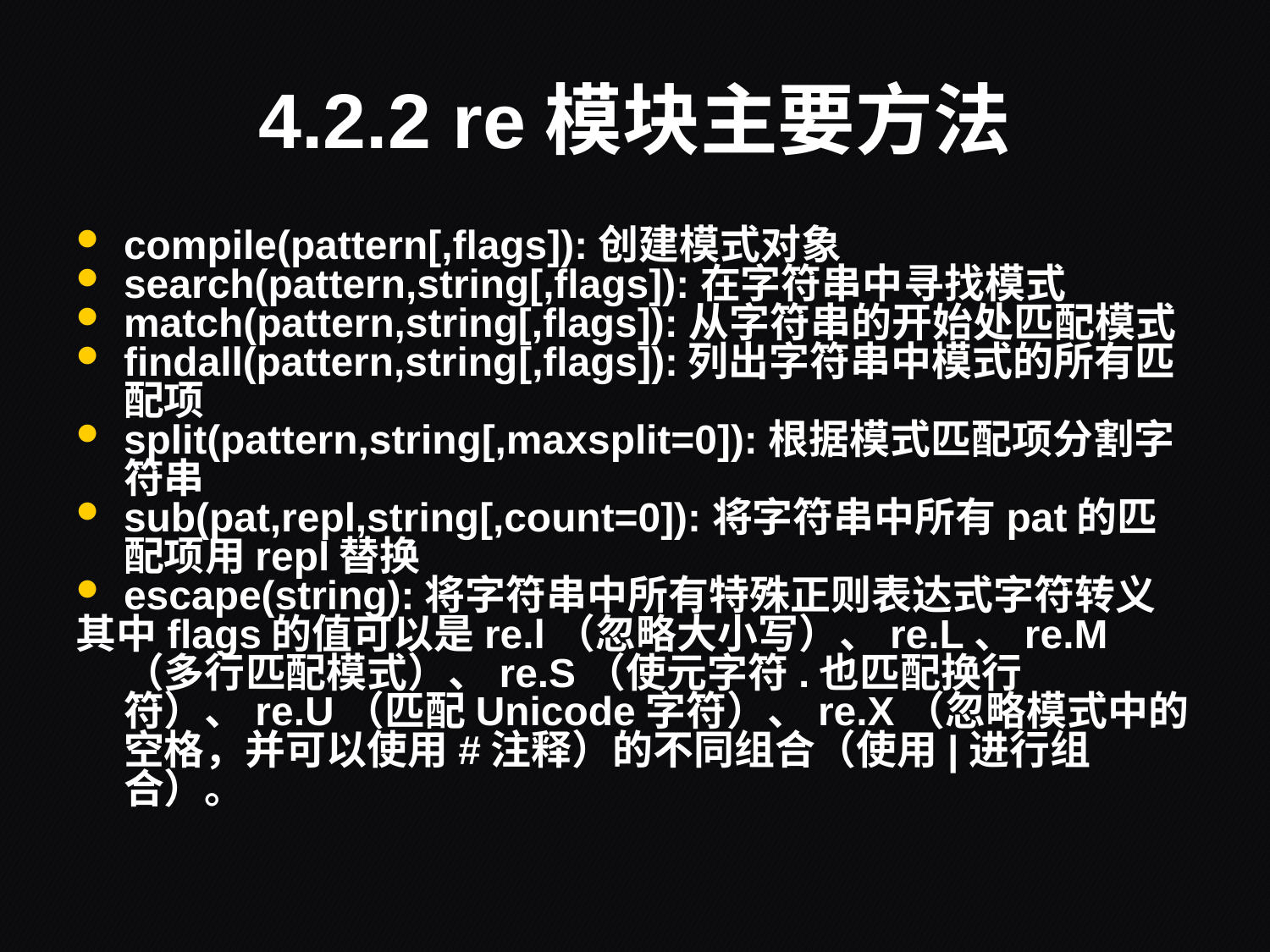

# 4.2.2 re模块主要方法
compile(pattern[,flags]):创建模式对象
search(pattern,string[,flags]):在字符串中寻找模式
match(pattern,string[,flags]):从字符串的开始处匹配模式
findall(pattern,string[,flags]):列出字符串中模式的所有匹配项
split(pattern,string[,maxsplit=0]):根据模式匹配项分割字符串
sub(pat,repl,string[,count=0]):将字符串中所有pat的匹配项用repl替换
escape(string):将字符串中所有特殊正则表达式字符转义
其中flags的值可以是re.l（忽略大小写）、re.L、re.M（多行匹配模式）、re.S（使元字符.也匹配换行符）、re.U（匹配Unicode字符）、re.X（忽略模式中的空格，并可以使用#注释）的不同组合（使用|进行组合）。